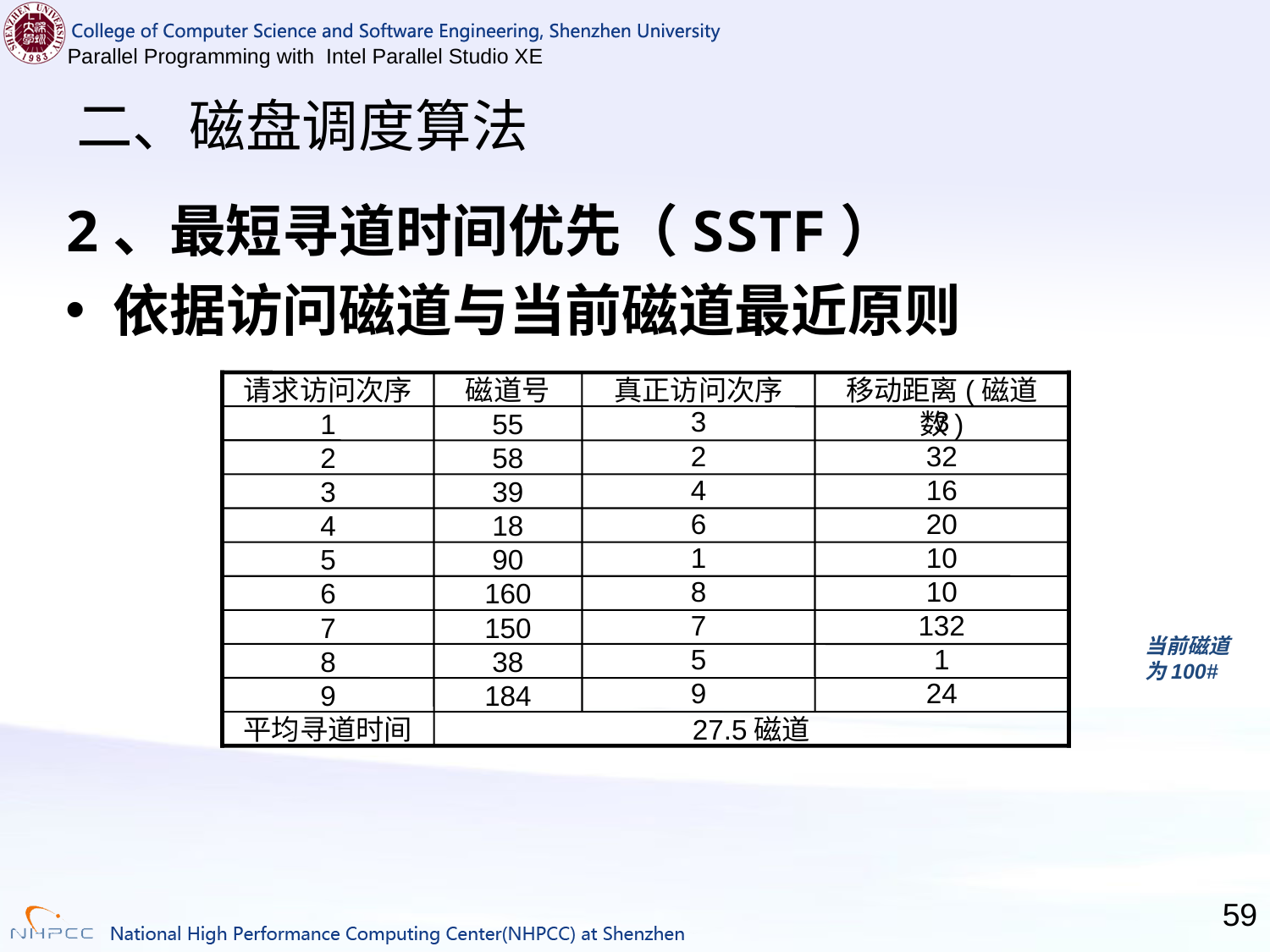

# 二、磁盘调度算法
2、最短寻道时间优先（SSTF）
依据访问磁道与当前磁道最近原则
请求访问次序

磁道号

真正访问次序

移动距离(磁道数)

1

55
2

58
3

39
4

18
5

90
6

160
7

150
8

38
9

184
平均寻道时间

27.5磁道

3
3
2
32
4
16
6
20
1
10
8
10
7
132
5
1
9
24
当前磁道为100#
59